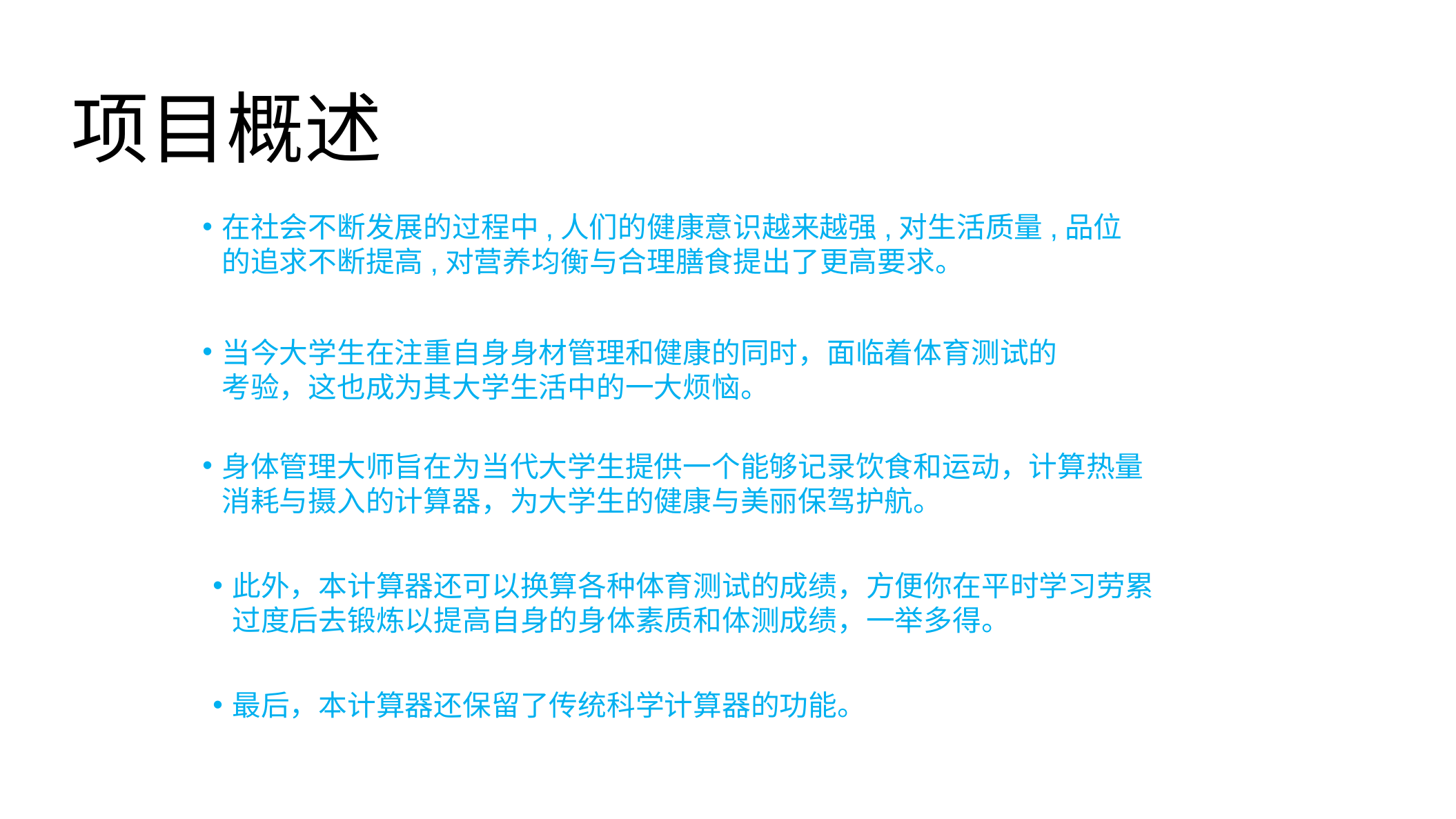

项目概述
在社会不断发展的过程中,人们的健康意识越来越强,对生活质量,品位的追求不断提高,对营养均衡与合理膳食提出了更高要求。
当今大学生在注重自身身材管理和健康的同时，面临着体育测试的考验，这也成为其大学生活中的一大烦恼。
身体管理大师旨在为当代大学生提供一个能够记录饮食和运动，计算热量消耗与摄入的计算器，为大学生的健康与美丽保驾护航。
此外，本计算器还可以换算各种体育测试的成绩，方便你在平时学习劳累过度后去锻炼以提高自身的身体素质和体测成绩，一举多得。
最后，本计算器还保留了传统科学计算器的功能。